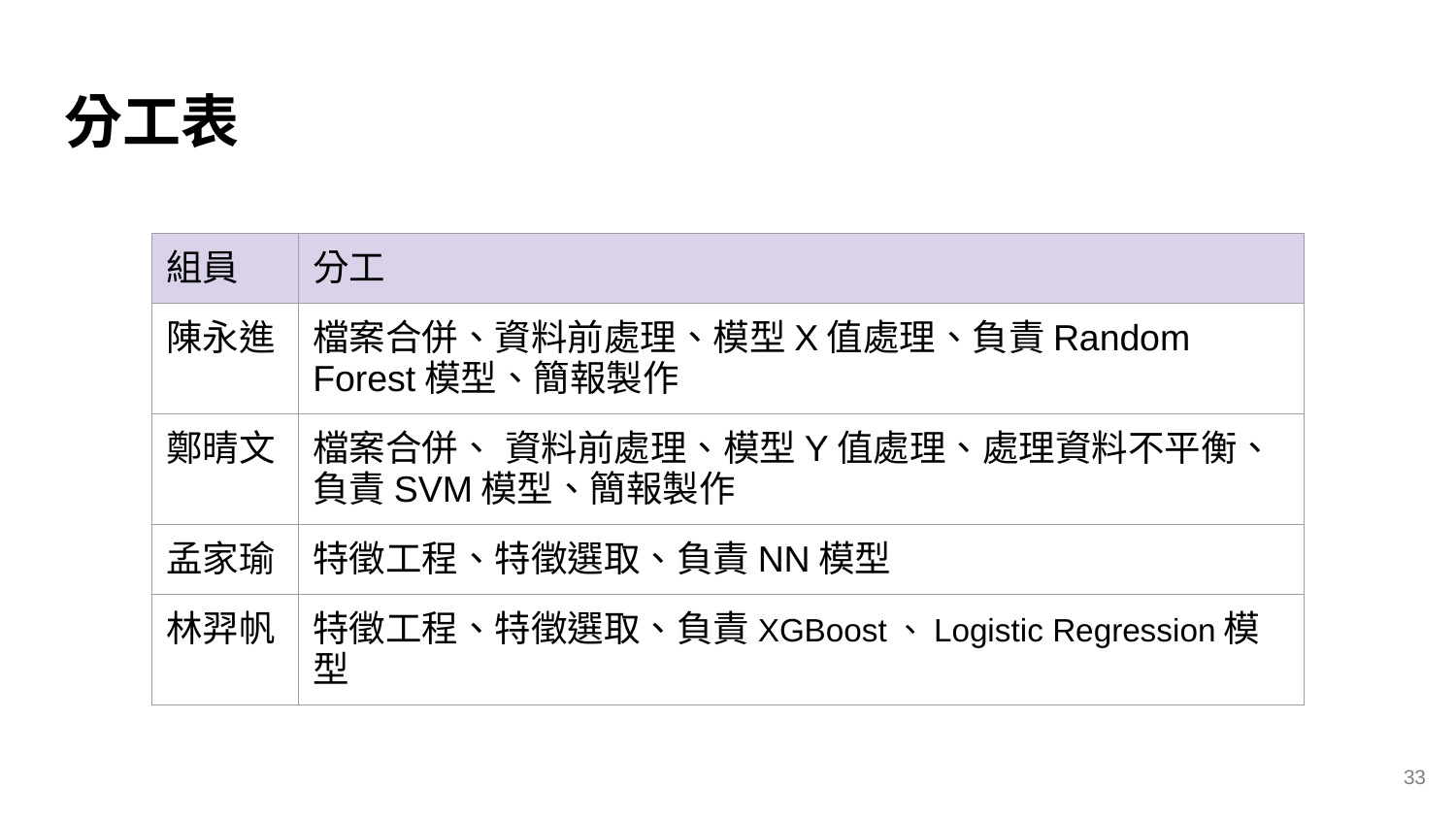

# 分工表

| 組員 | 分工 |
| --- | --- |
| 陳永進 | 檔案合併、資料前處理、模型X值處理、負責Random Forest模型、簡報製作 |
| 鄭晴文 | 檔案合併、 資料前處理、模型Y值處理、處理資料不平衡、負責SVM模型、簡報製作 |
| 孟家瑜 | 特徵工程、特徵選取、負責NN模型 |
| 林羿帆 | 特徵工程、特徵選取、負責XGBoost、Logistic Regression模型 |
33